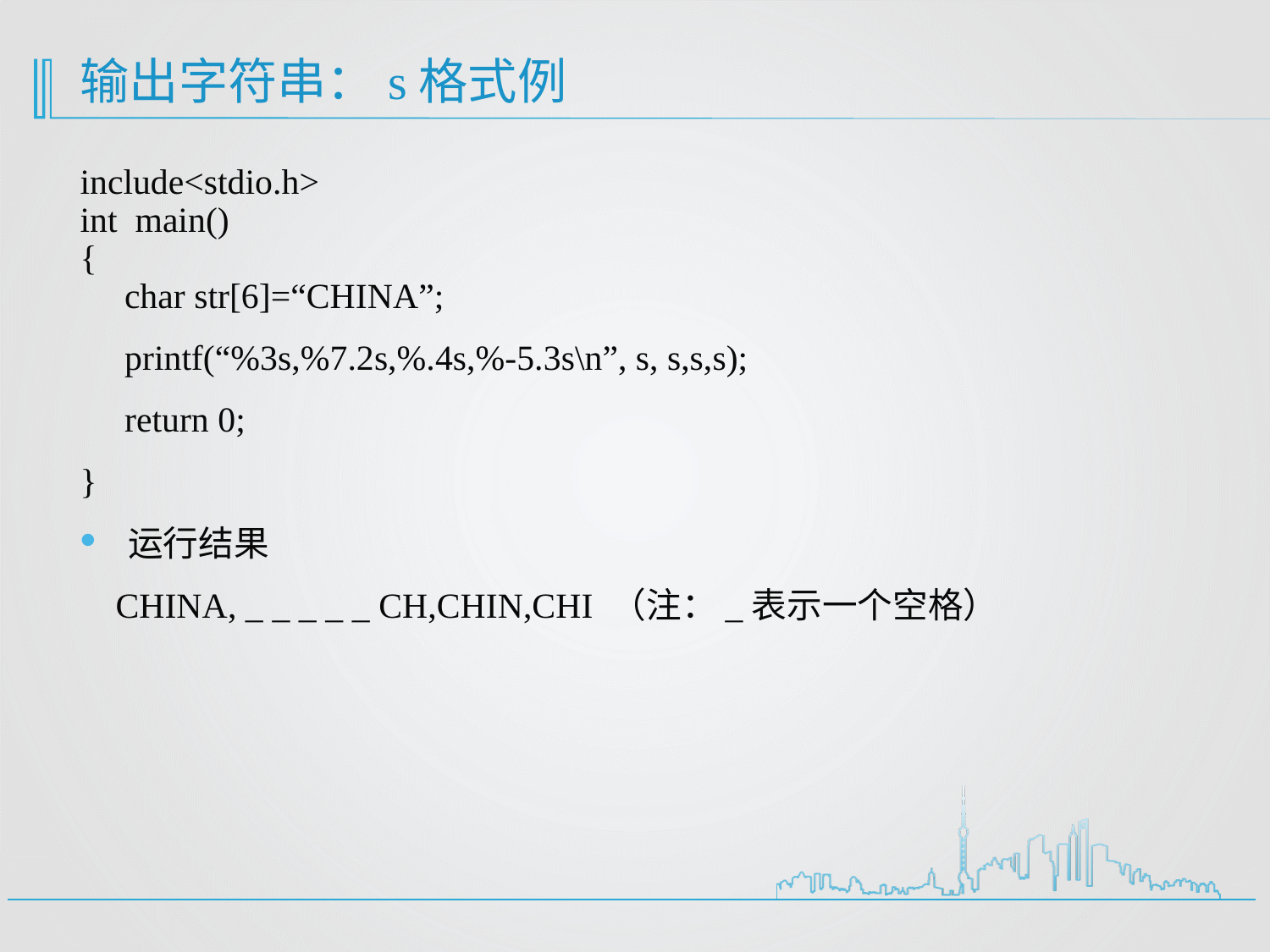

# 输出字符串：s格式例
include<stdio.h>
int  main()
{
     char str[6]=“CHINA”;
     printf(“%3s,%7.2s,%.4s,%-5.3s\n”, s, s,s,s);
     return 0;
}
运行结果
    CHINA, _ _ _ _ _ CH,CHIN,CHI （注：_表示一个空格）